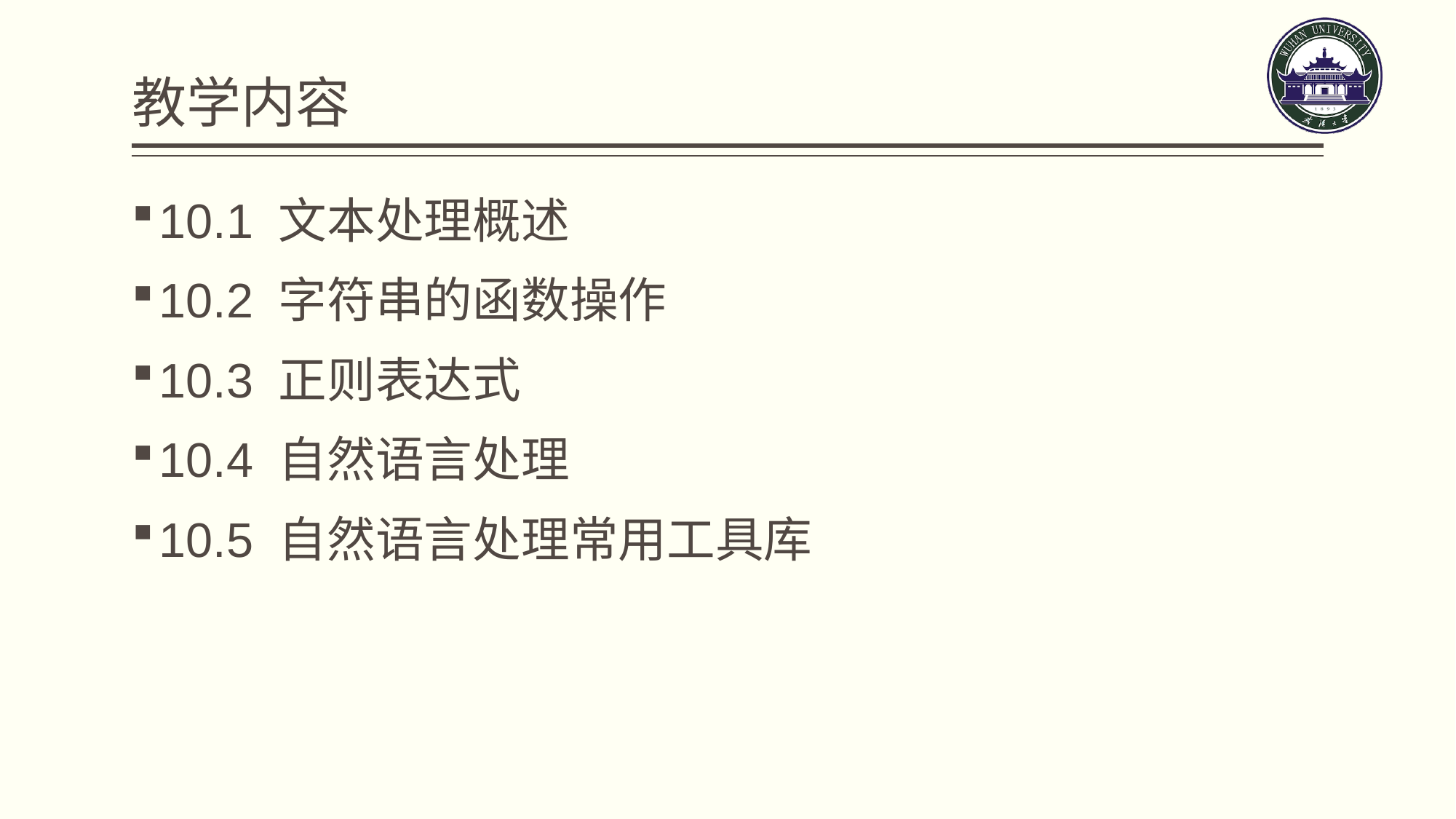

# 教学内容
10.1 文本处理概述
10.2 字符串的函数操作
10.3 正则表达式
10.4 自然语言处理
10.5 自然语言处理常用工具库